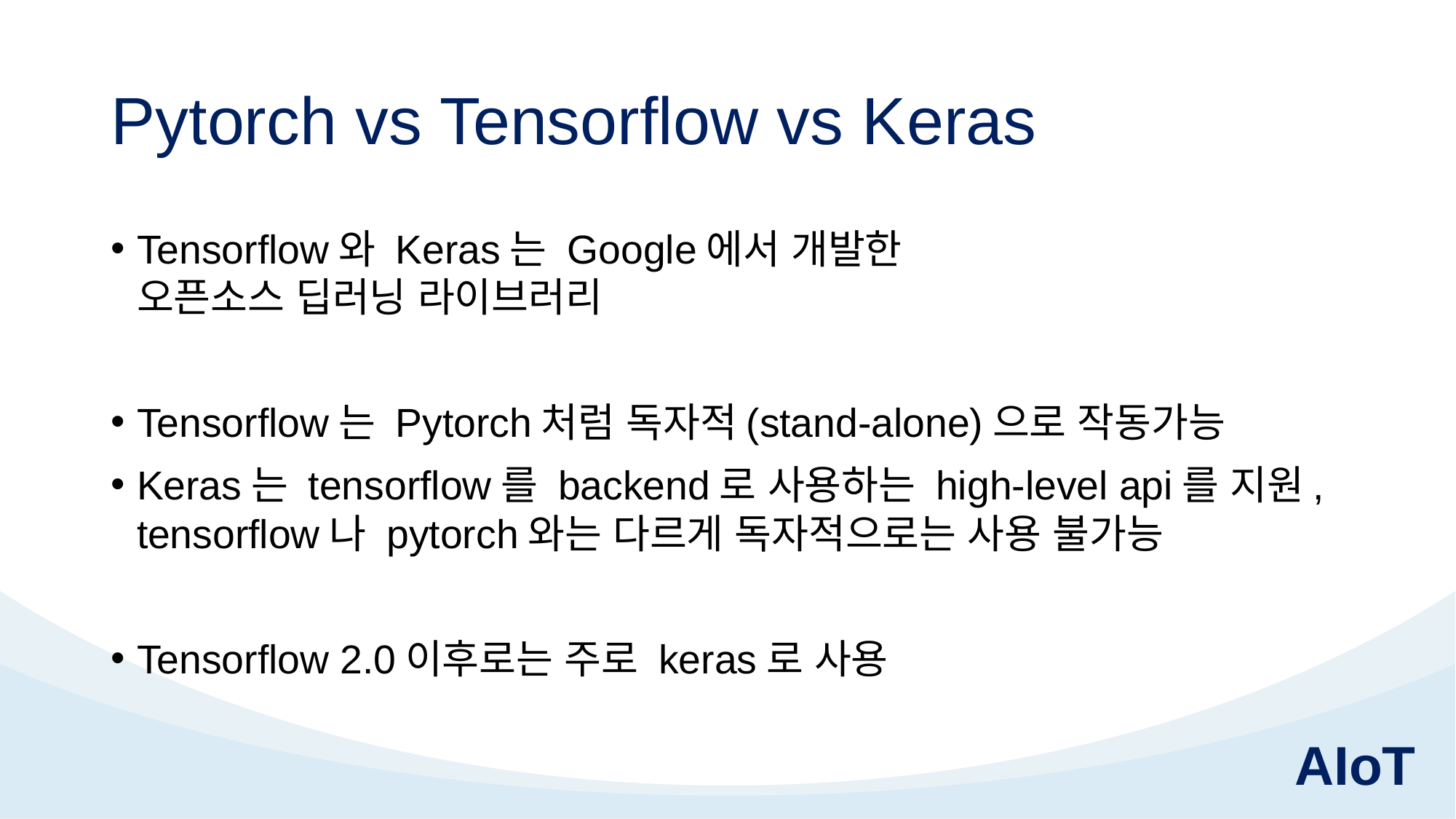

# Pytorch vs Tensorflow vs Keras
Tensorflow와 Keras는 Google에서 개발한
오픈소스 딥러닝 라이브러리

Tensorflow는 Pytorch처럼 독자적(stand-alone)으로 작동가능
Keras는 tensorflow를 backend로 사용하는 high-level api를 지원,
tensorflow나 pytorch와는 다르게 독자적으로는 사용 불가능

Tensorflow 2.0이후로는 주로 keras로 사용